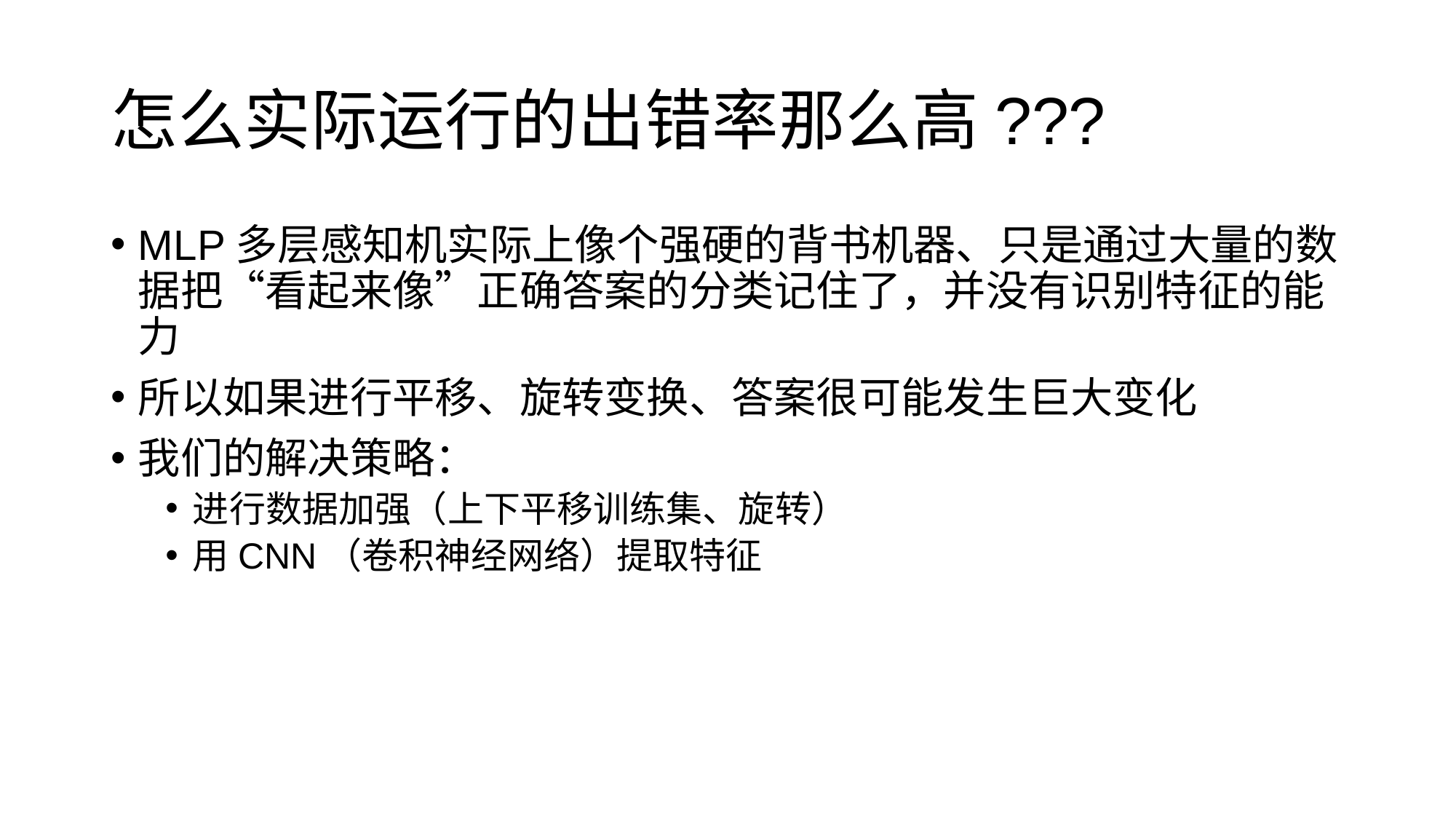

# 怎么实际运行的出错率那么高???
MLP多层感知机实际上像个强硬的背书机器、只是通过大量的数据把“看起来像”正确答案的分类记住了，并没有识别特征的能力
所以如果进行平移、旋转变换、答案很可能发生巨大变化
我们的解决策略：
进行数据加强（上下平移训练集、旋转）
用CNN（卷积神经网络）提取特征